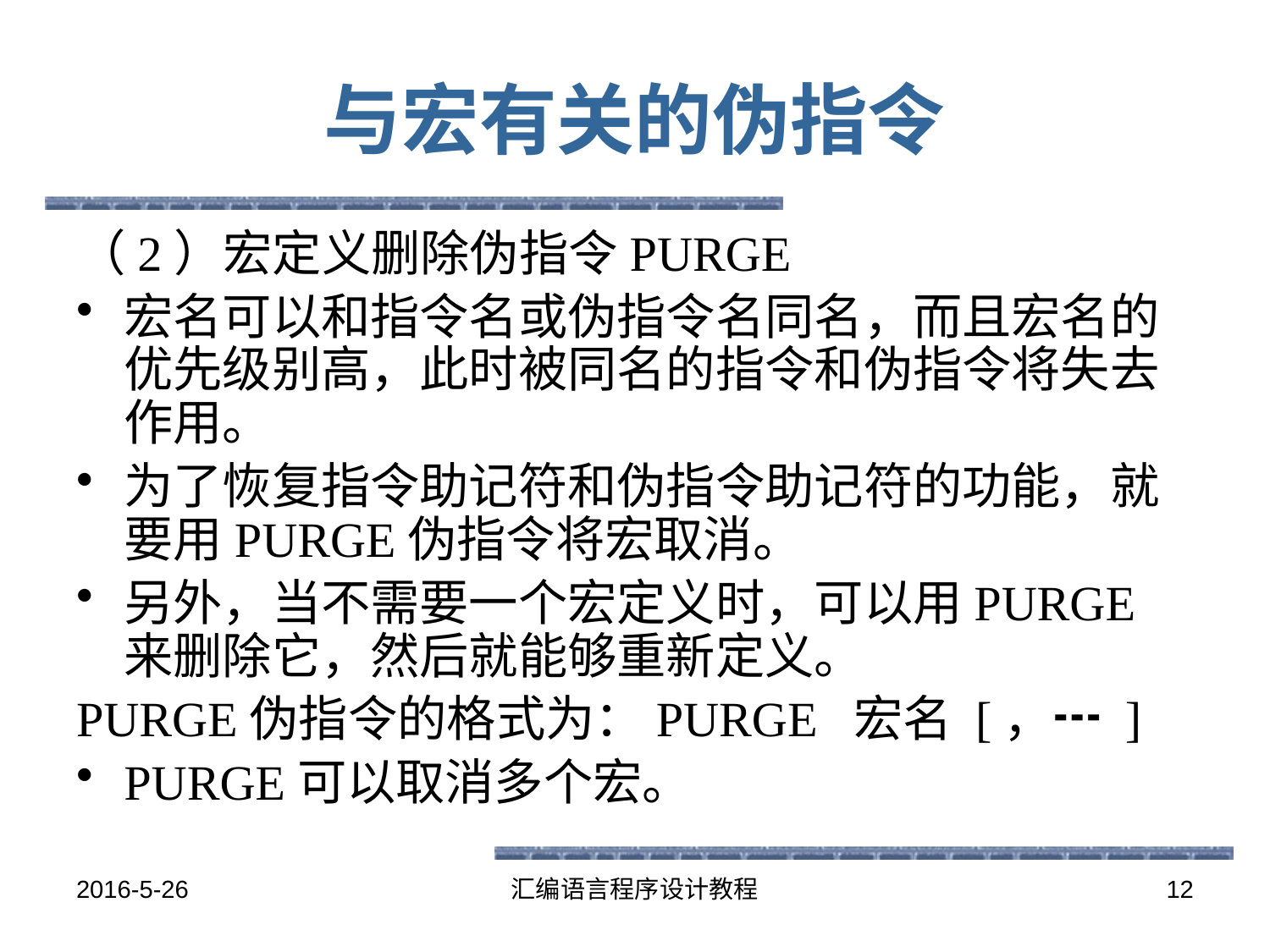

# 与宏有关的伪指令
（2）宏定义删除伪指令PURGE
宏名可以和指令名或伪指令名同名，而且宏名的优先级别高，此时被同名的指令和伪指令将失去作用。
为了恢复指令助记符和伪指令助记符的功能，就要用PURGE伪指令将宏取消。
另外，当不需要一个宏定义时，可以用PURGE来删除它，然后就能够重新定义。
PURGE伪指令的格式为：PURGE  宏名 [，┅ ]
PURGE可以取消多个宏。
2016-5-26
汇编语言程序设计教程
12